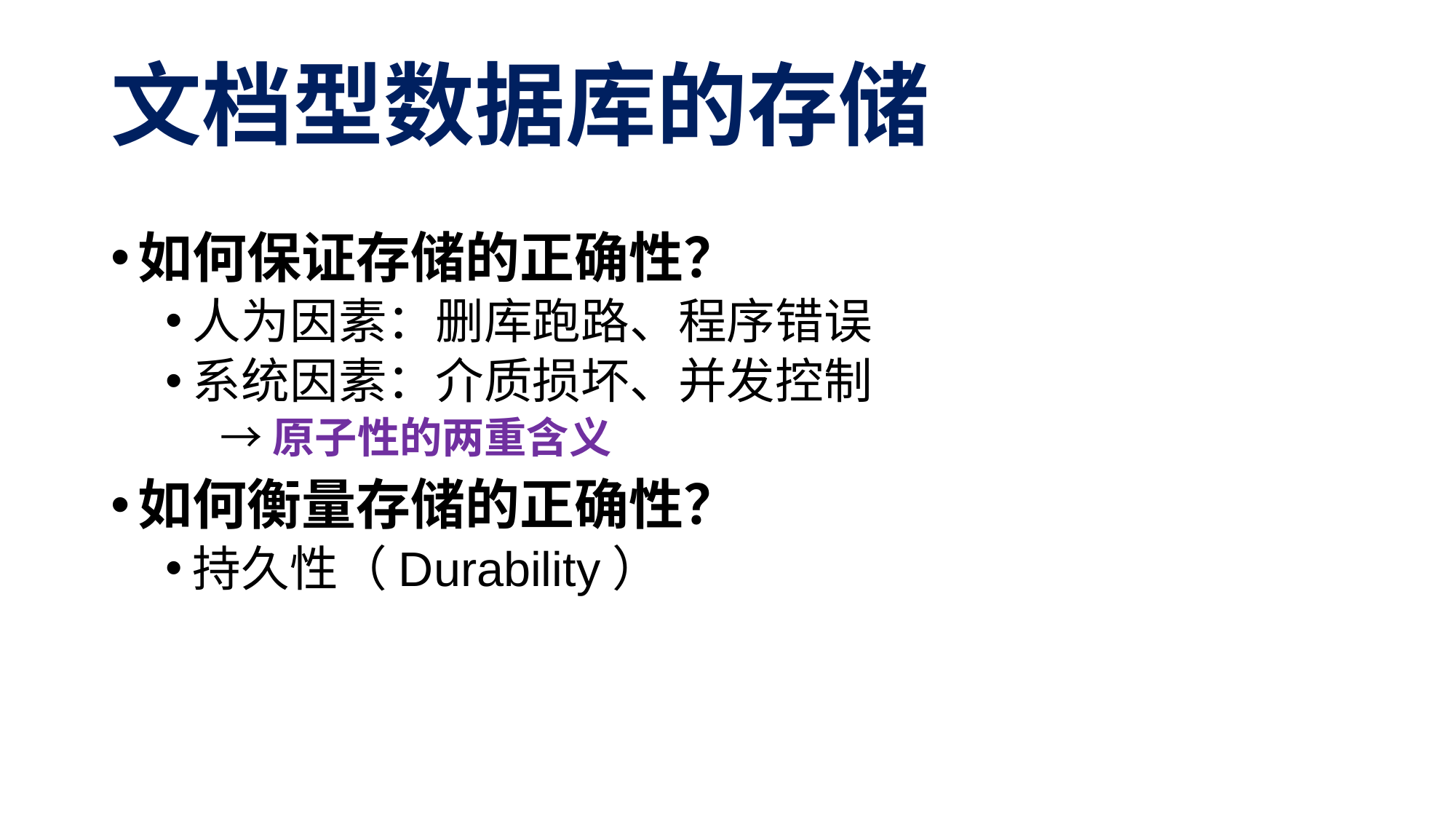

# 文档型数据库的存储
如何保证存储的正确性？
人为因素：删库跑路、程序错误
系统因素：介质损坏、并发控制
→原子性的两重含义
如何衡量存储的正确性？
持久性（Durability）